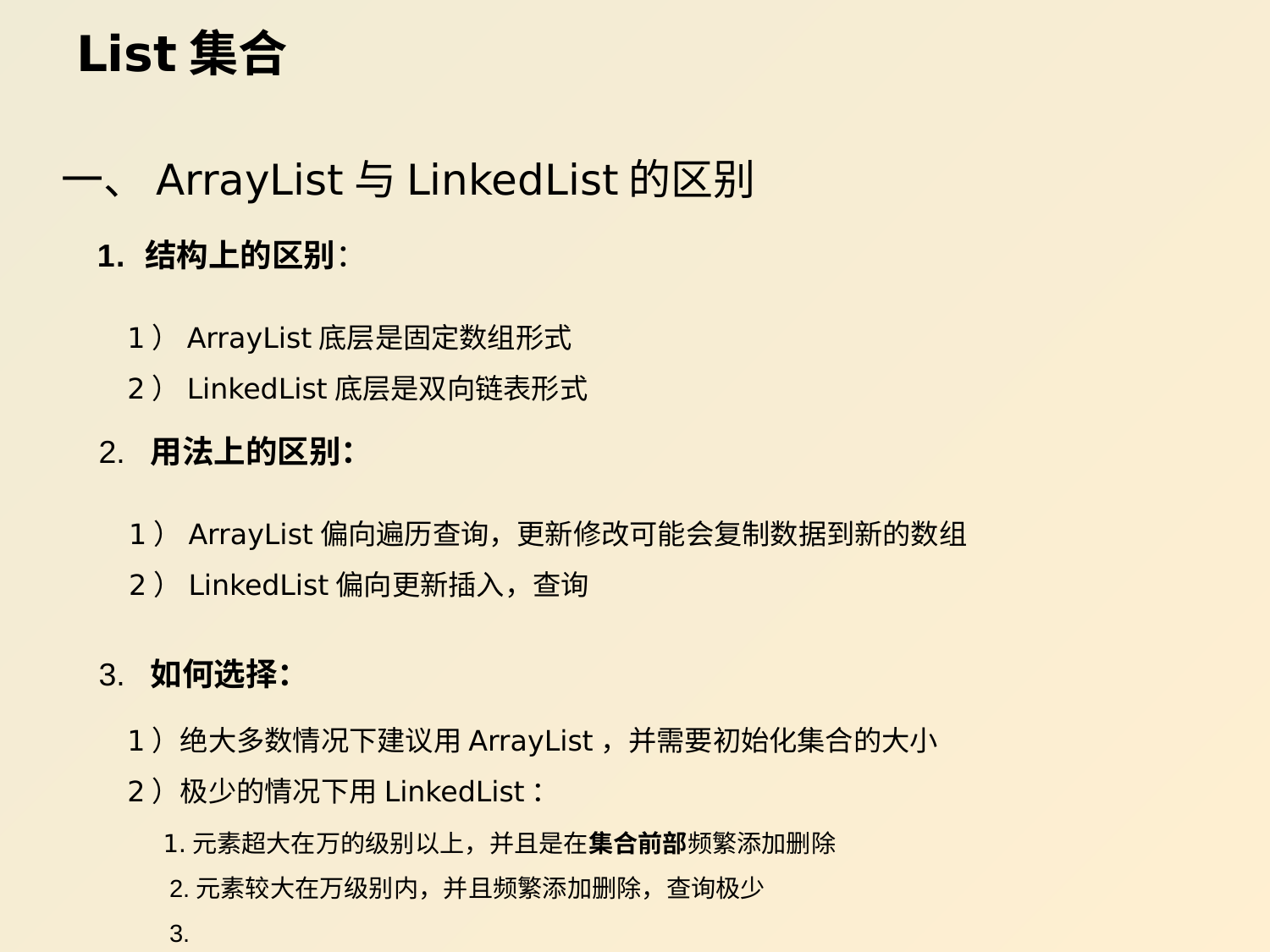

# List集合
一、ArrayList与LinkedList的区别
结构上的区别：
1）ArrayList底层是固定数组形式
2）LinkedList底层是双向链表形式
2.  用法上的区别：
1）ArrayList偏向遍历查询，更新修改可能会复制数据到新的数组
2）LinkedList偏向更新插入，查询
3.  如何选择：
1）绝大多数情况下建议用ArrayList，并需要初始化集合的大小
2）极少的情况下用LinkedList：
    1.元素超大在万的级别以上，并且是在集合前部频繁添加删除
      2.元素较大在万级别内，并且频繁添加删除，查询极少
      3.